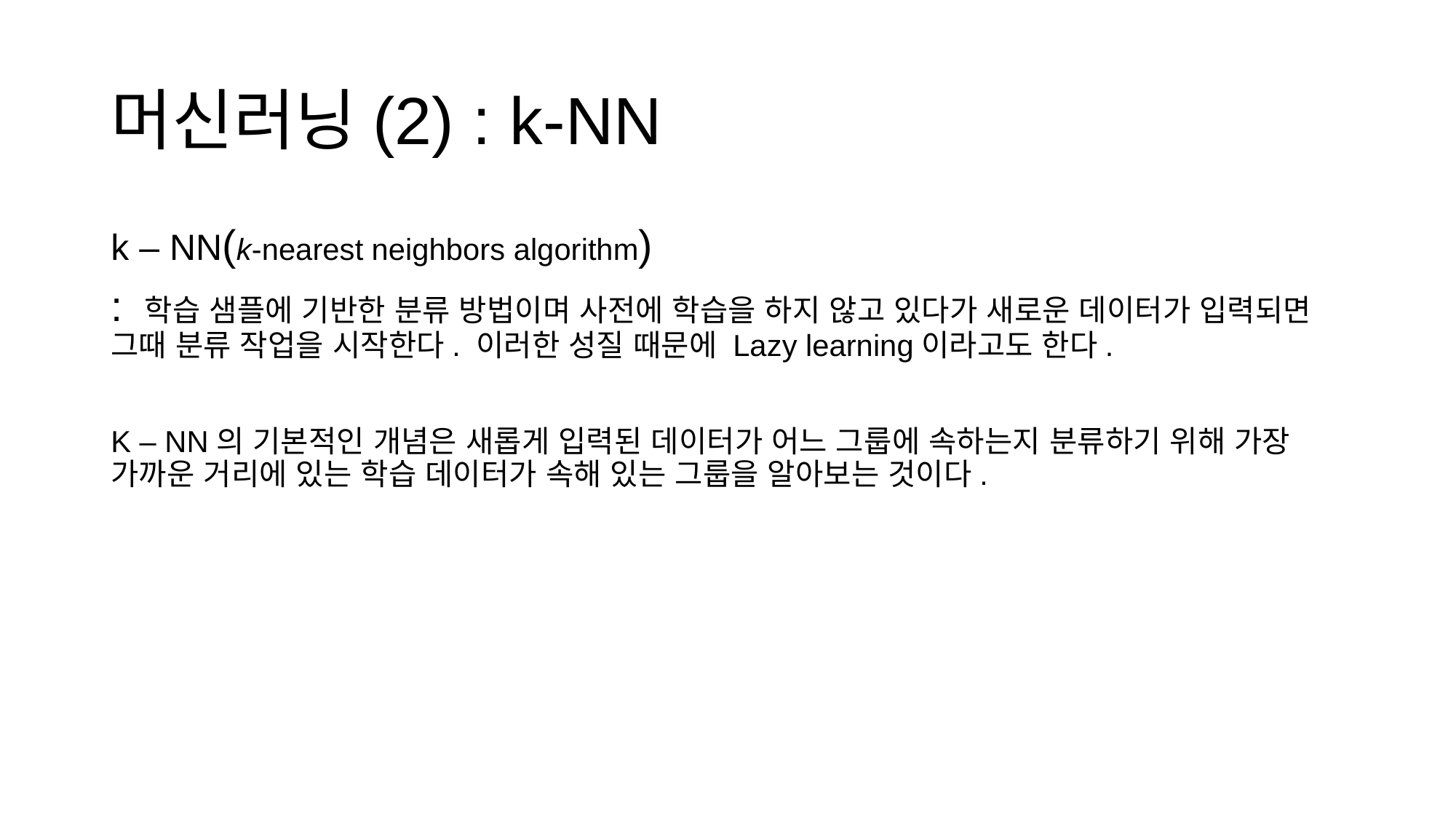

# 머신러닝(2) : k-NN
k – NN(k-nearest neighbors algorithm)
: 학습 샘플에 기반한 분류 방법이며 사전에 학습을 하지 않고 있다가 새로운 데이터가 입력되면 그때 분류 작업을 시작한다. 이러한 성질 때문에 Lazy learning이라고도 한다.

K – NN의 기본적인 개념은 새롭게 입력된 데이터가 어느 그룹에 속하는지 분류하기 위해 가장 가까운 거리에 있는 학습 데이터가 속해 있는 그룹을 알아보는 것이다.